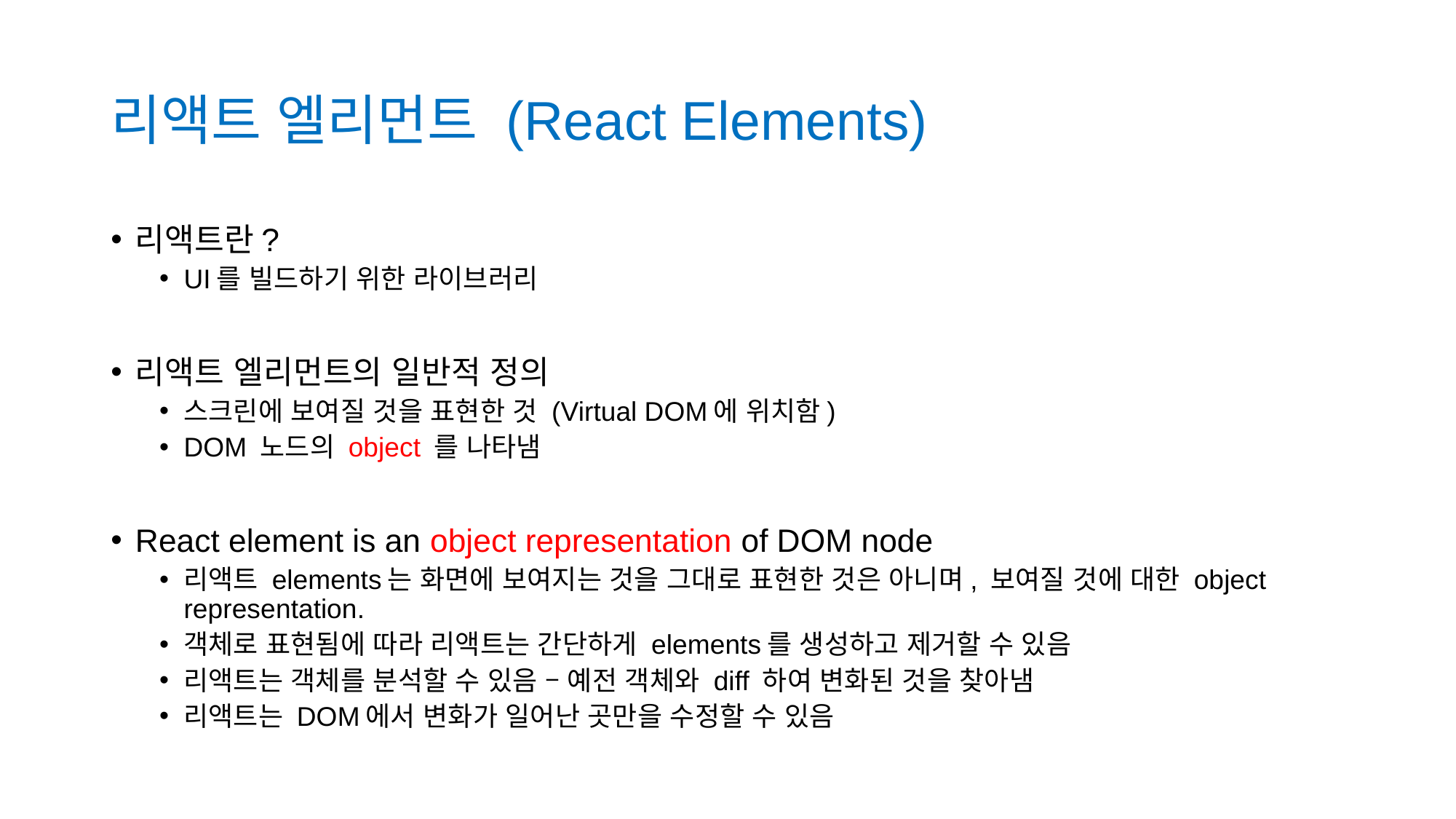

# 리액트 엘리먼트 (React Elements)
리액트란?
UI를 빌드하기 위한 라이브러리

리액트 엘리먼트의 일반적 정의
스크린에 보여질 것을 표현한 것 (Virtual DOM에 위치함)
DOM 노드의 object 를 나타냄

React element is an object representation of DOM node
리액트 elements는 화면에 보여지는 것을 그대로 표현한 것은 아니며, 보여질 것에 대한 object representation.
객체로 표현됨에 따라 리액트는 간단하게 elements를 생성하고 제거할 수 있음
리액트는 객체를 분석할 수 있음 – 예전 객체와 diff 하여 변화된 것을 찾아냄
리액트는 DOM에서 변화가 일어난 곳만을 수정할 수 있음